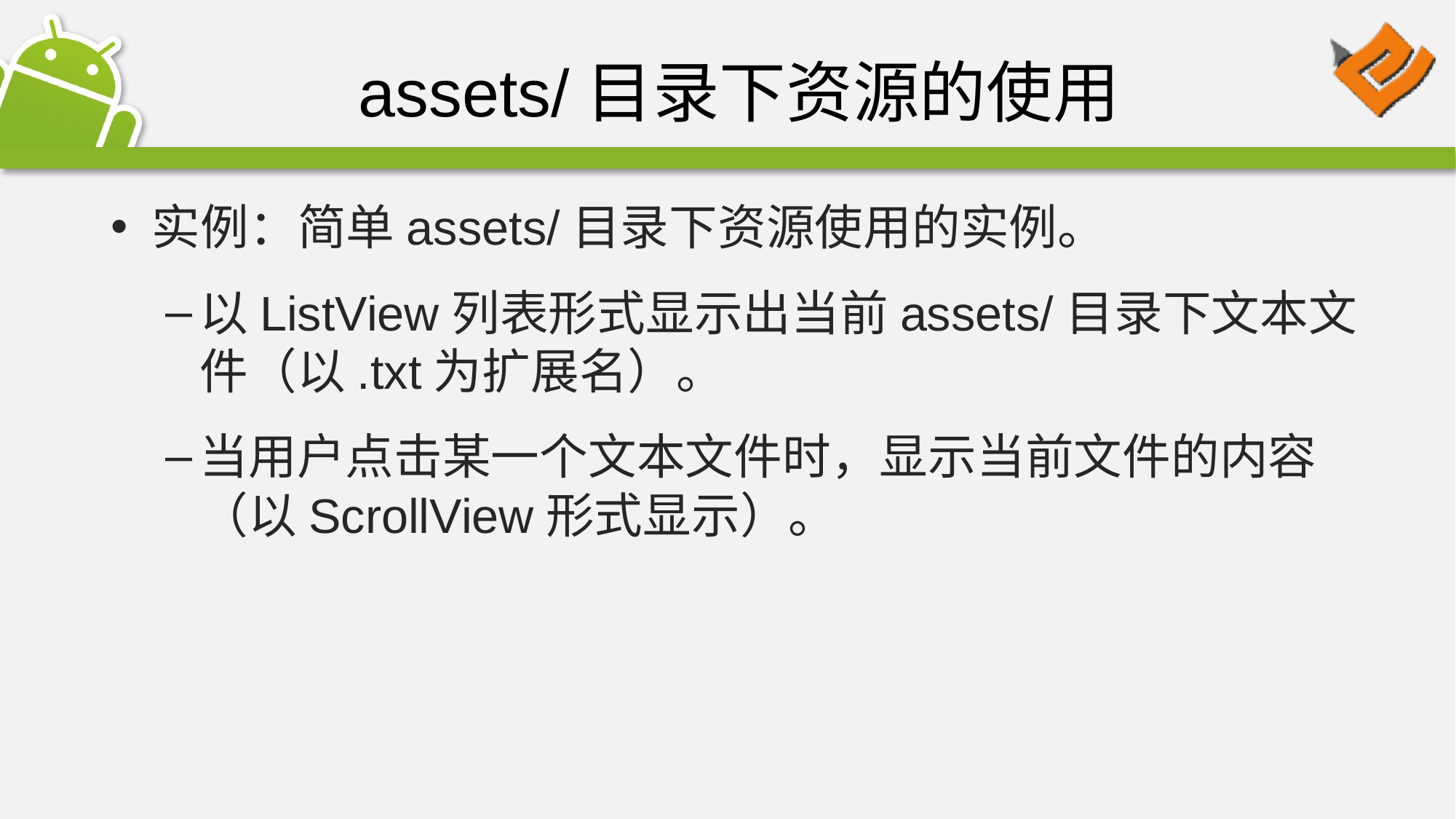

# assets/目录下资源的使用
实例：简单assets/目录下资源使用的实例。
以ListView列表形式显示出当前assets/目录下文本文件（以.txt为扩展名）。
当用户点击某一个文本文件时，显示当前文件的内容（以ScrollView形式显示）。